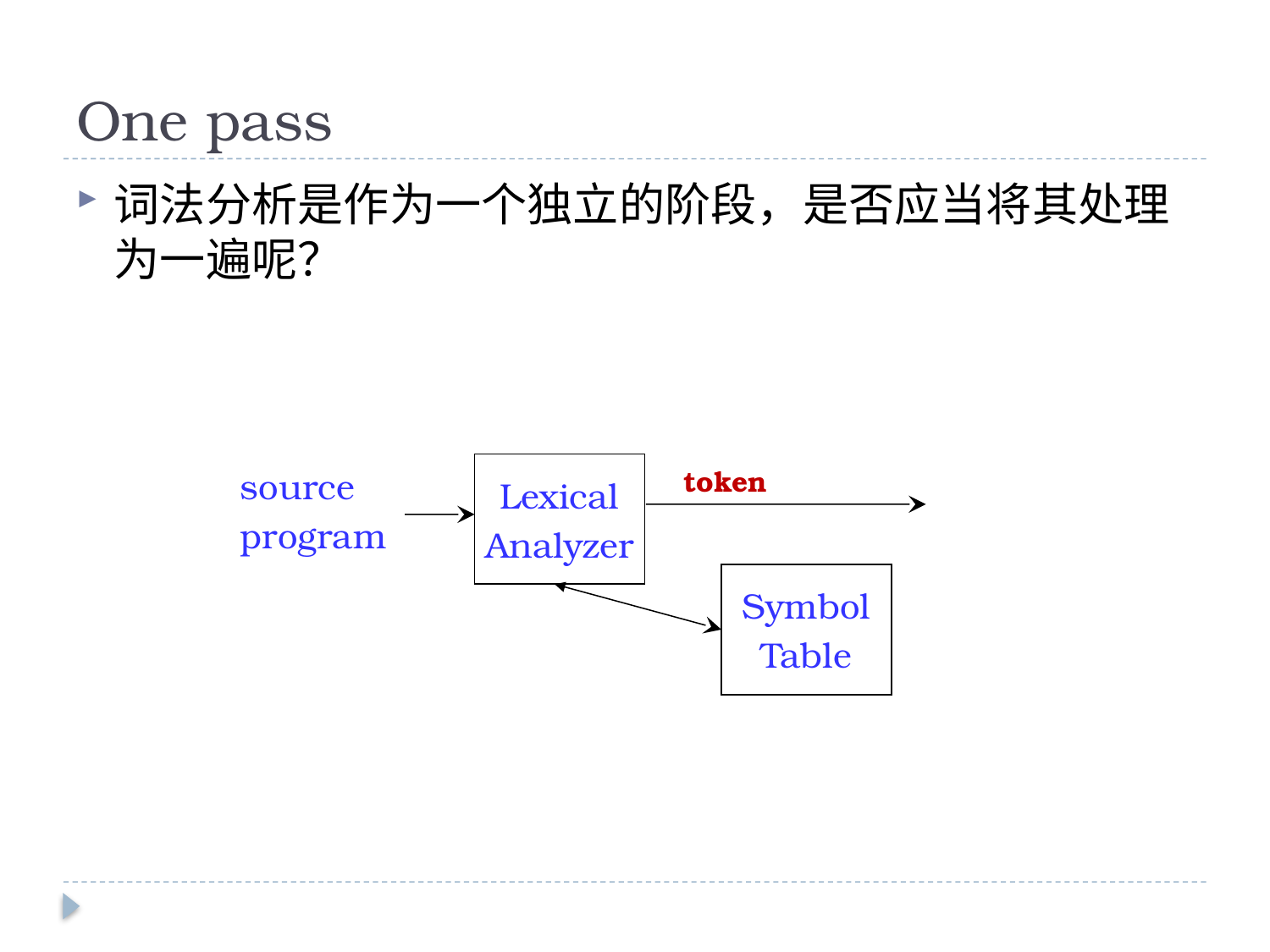

# One pass
词法分析是作为一个独立的阶段，是否应当将其处理为一遍呢？

Lexical
Analyzer
token
source
program

Symbol
Table